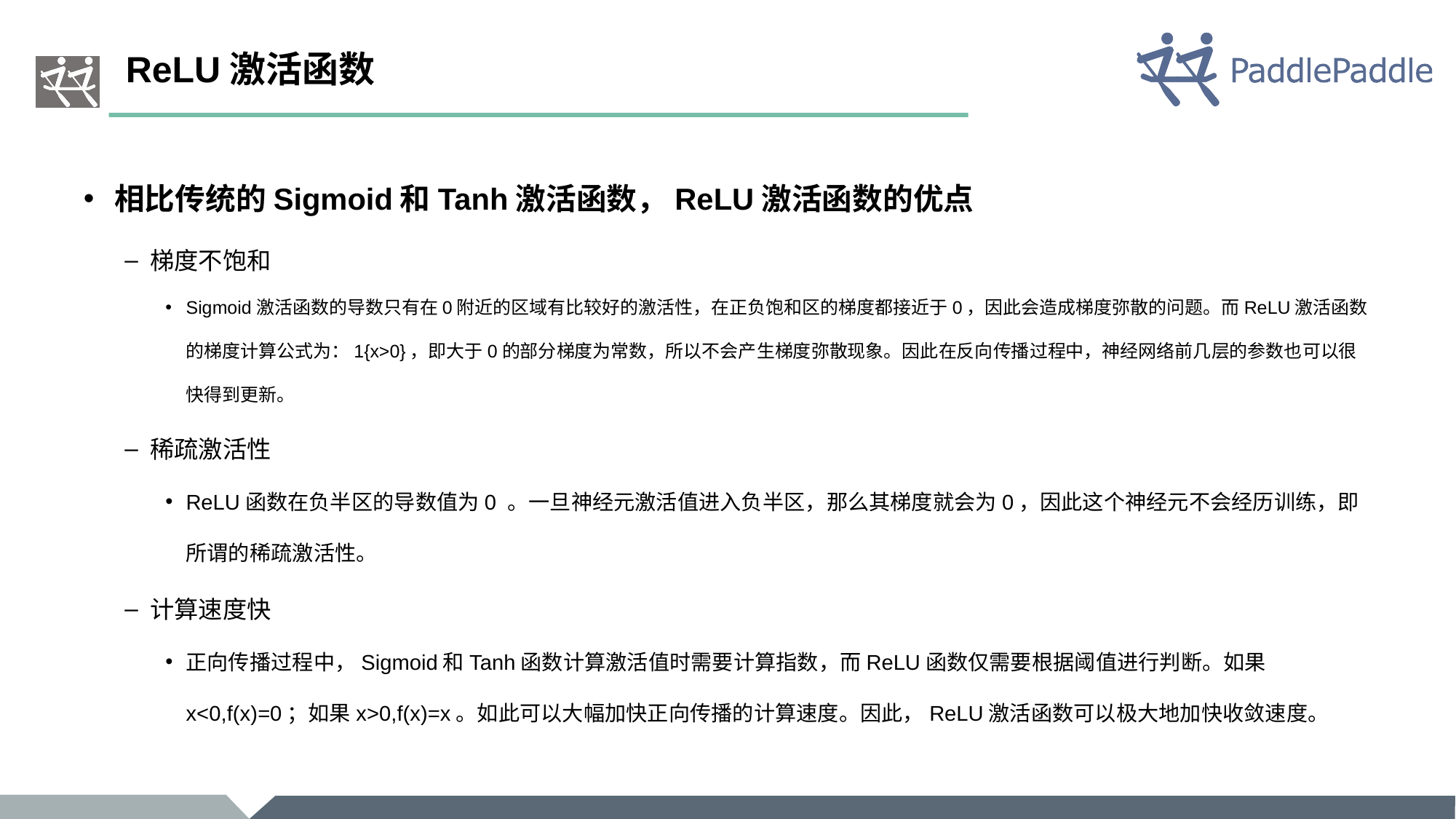

# ReLU激活函数
相比传统的Sigmoid和Tanh激活函数，ReLU激活函数的优点
梯度不饱和
Sigmoid激活函数的导数只有在0附近的区域有比较好的激活性，在正负饱和区的梯度都接近于0，因此会造成梯度弥散的问题。而ReLU激活函数的梯度计算公式为：1{x>0}，即大于0的部分梯度为常数，所以不会产生梯度弥散现象。因此在反向传播过程中，神经网络前几层的参数也可以很快得到更新。
稀疏激活性
ReLU函数在负半区的导数值为0 。一旦神经元激活值进入负半区，那么其梯度就会为0，因此这个神经元不会经历训练，即所谓的稀疏激活性。
计算速度快
正向传播过程中，Sigmoid和Tanh函数计算激活值时需要计算指数，而ReLU函数仅需要根据阈值进行判断。如果x<0,f(x)=0；如果x>0,f(x)=x。如此可以大幅加快正向传播的计算速度。因此，ReLU激活函数可以极大地加快收敛速度。